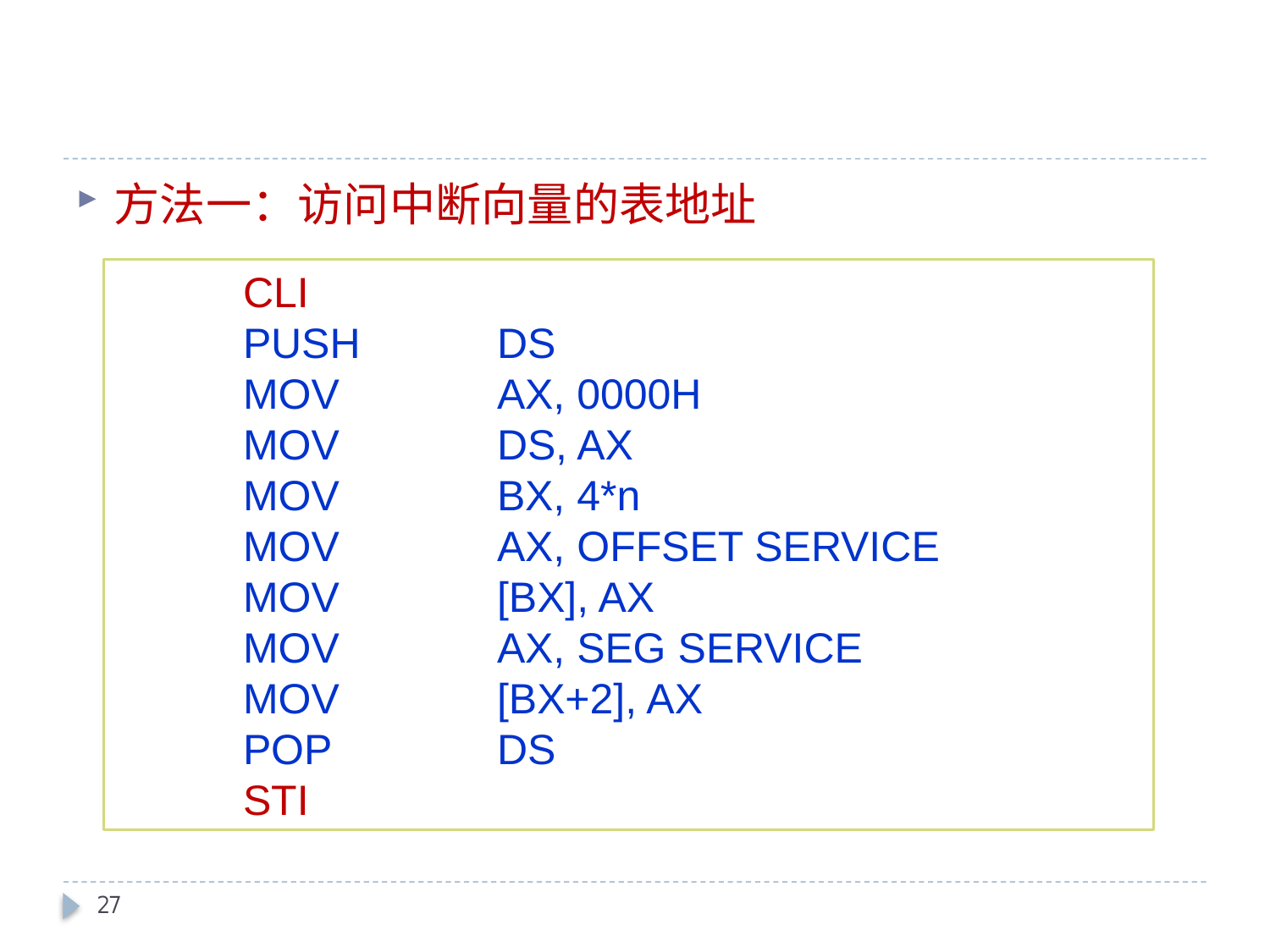

#
方法一：访问中断向量的表地址
	CLI
	PUSH	 	DS
	MOV		AX, 0000H
	MOV		DS, AX
	MOV		BX, 4*n
	MOV		AX, OFFSET SERVICE
	MOV		[BX], AX
	MOV		AX, SEG SERVICE
	MOV		[BX+2], AX
	POP 		DS
	STI
27